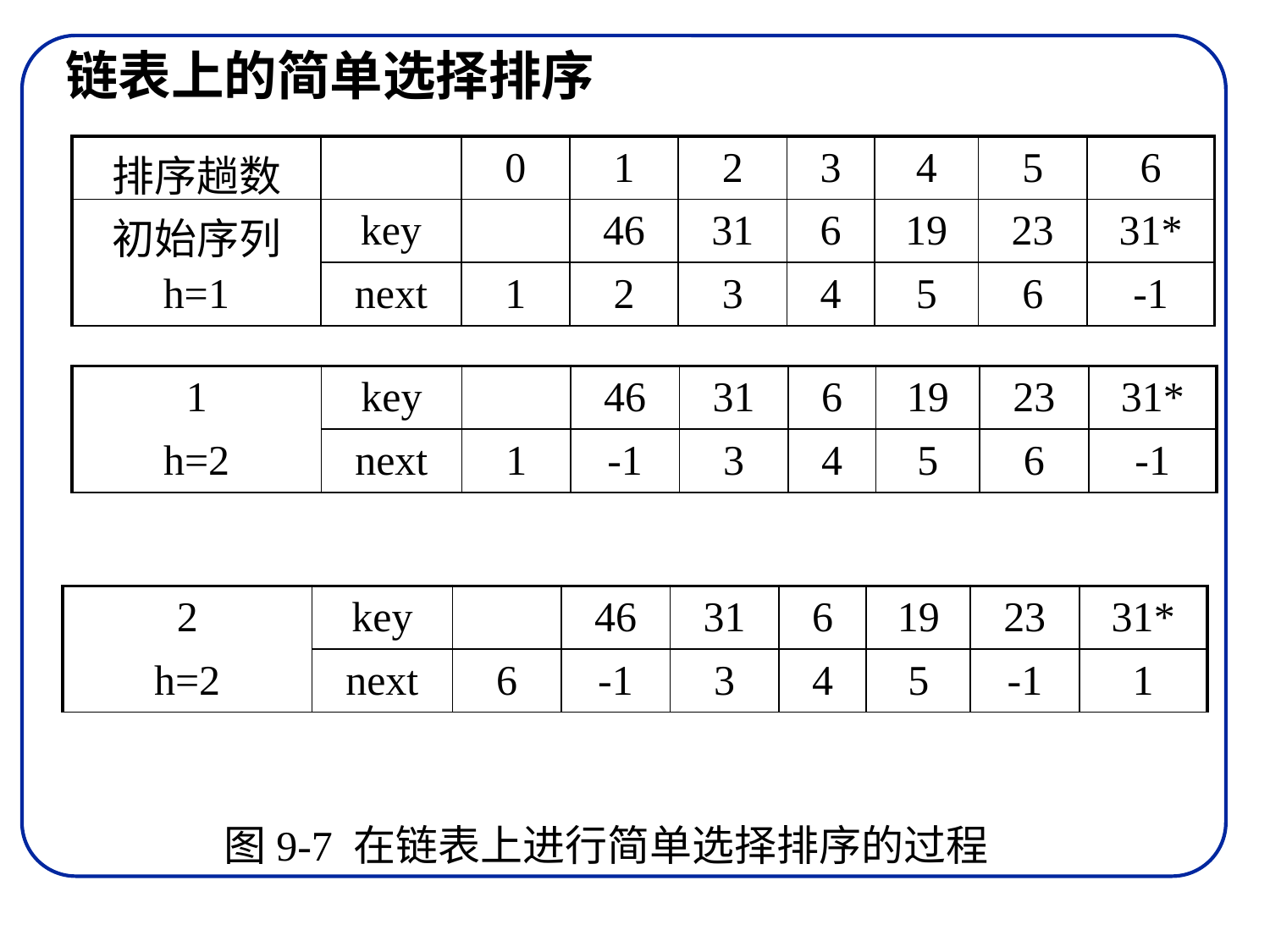

# 链表上的简单选择排序
| 排序趟数 |  | 0 | 1 | 2 | 3 | 4 | 5 | 6 |
| --- | --- | --- | --- | --- | --- | --- | --- | --- |
| 初始序列 | key |  | 46 | 31 | 6 | 19 | 23 | 31\* |
| h=1 | next | 1 | 2 | 3 | 4 | 5 | 6 | -1 |
| 1 | key |  | 46 | 31 | 6 | 19 | 23 | 31\* |
| --- | --- | --- | --- | --- | --- | --- | --- | --- |
| h=2 | next | 1 | -1 | 3 | 4 | 5 | 6 | -1 |
| 2 | key |  | 46 | 31 | 6 | 19 | 23 | 31\* |
| --- | --- | --- | --- | --- | --- | --- | --- | --- |
| h=2 | next | 6 | -1 | 3 | 4 | 5 | -1 | 1 |
图9-7 在链表上进行简单选择排序的过程